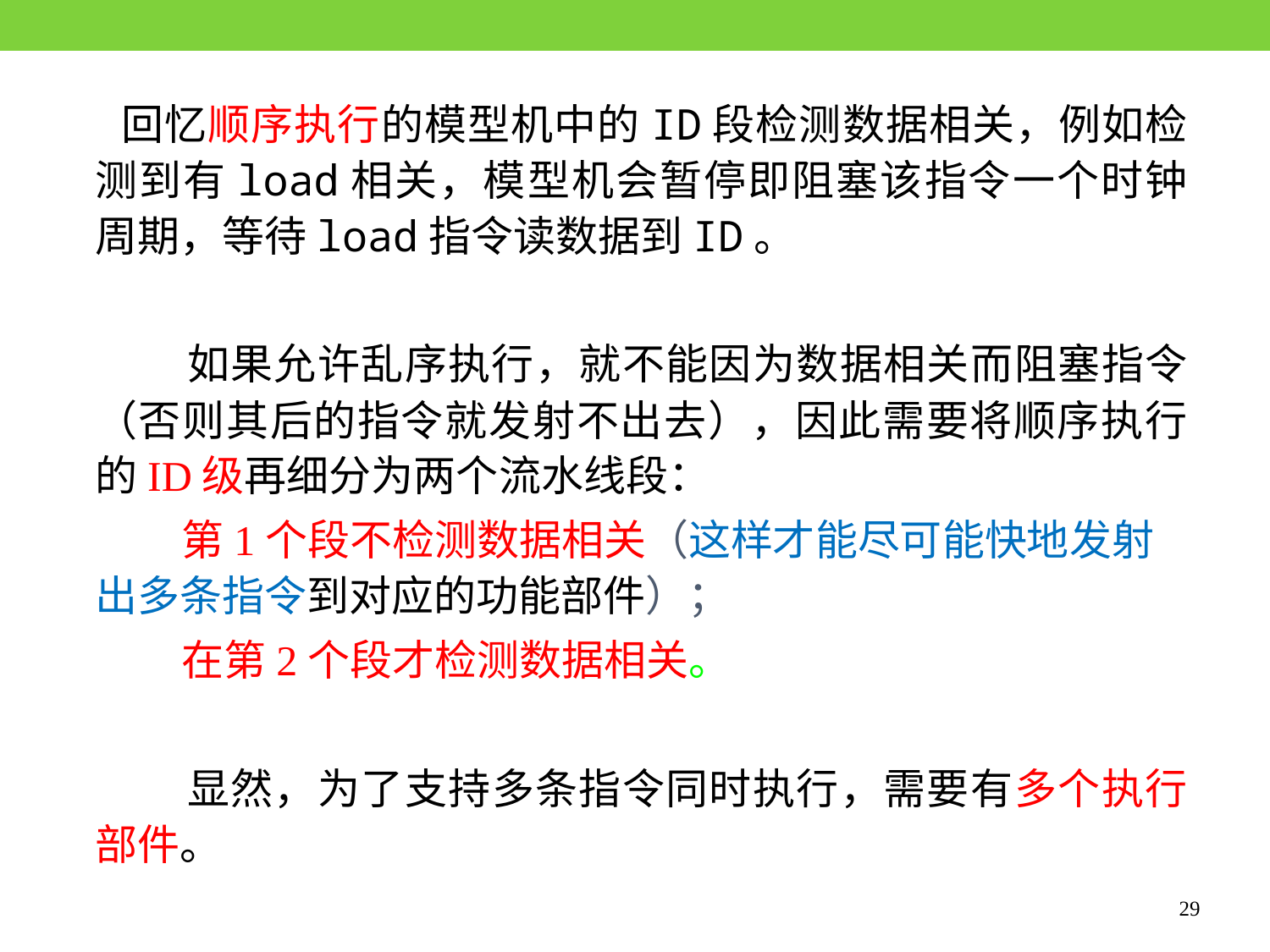

回忆顺序执行的模型机中的ID段检测数据相关，例如检测到有load相关，模型机会暂停即阻塞该指令一个时钟周期，等待load指令读数据到ID。

            如果允许乱序执行，就不能因为数据相关而阻塞指令（否则其后的指令就发射不出去），因此需要将顺序执行的ID级再细分为两个流水线段：
             第1个段不检测数据相关（这样才能尽可能快地发射出多条指令到对应的功能部件）；
             在第2个段才检测数据相关。

            显然，为了支持多条指令同时执行，需要有多个执行部件。

29